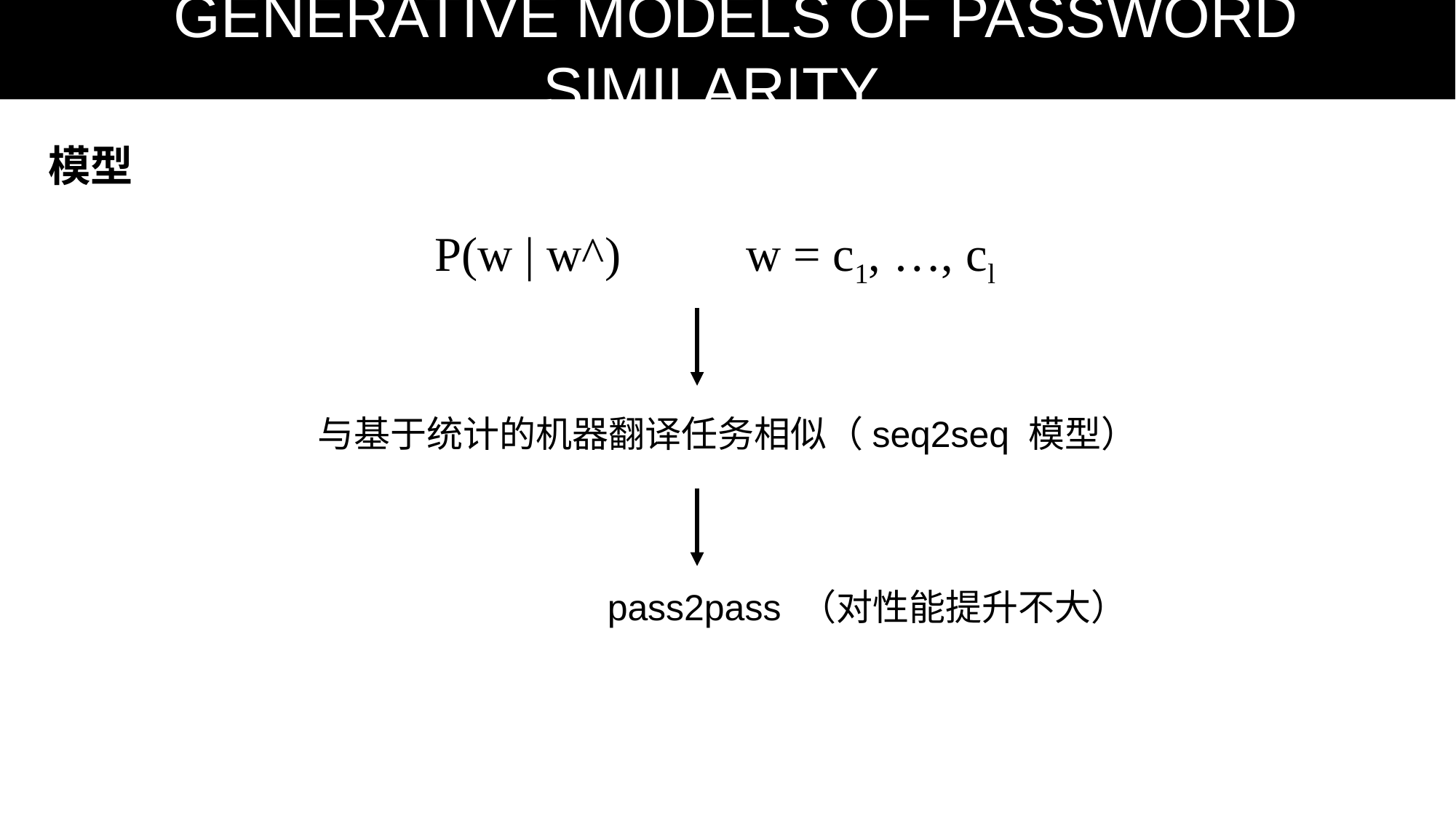

GENERATIVE MODELS OF PASSWORD SIMILARITY
模型
w = c1, …, cl
P(w | w^)
与基于统计的机器翻译任务相似（seq2seq 模型）
pass2pass （对性能提升不大）